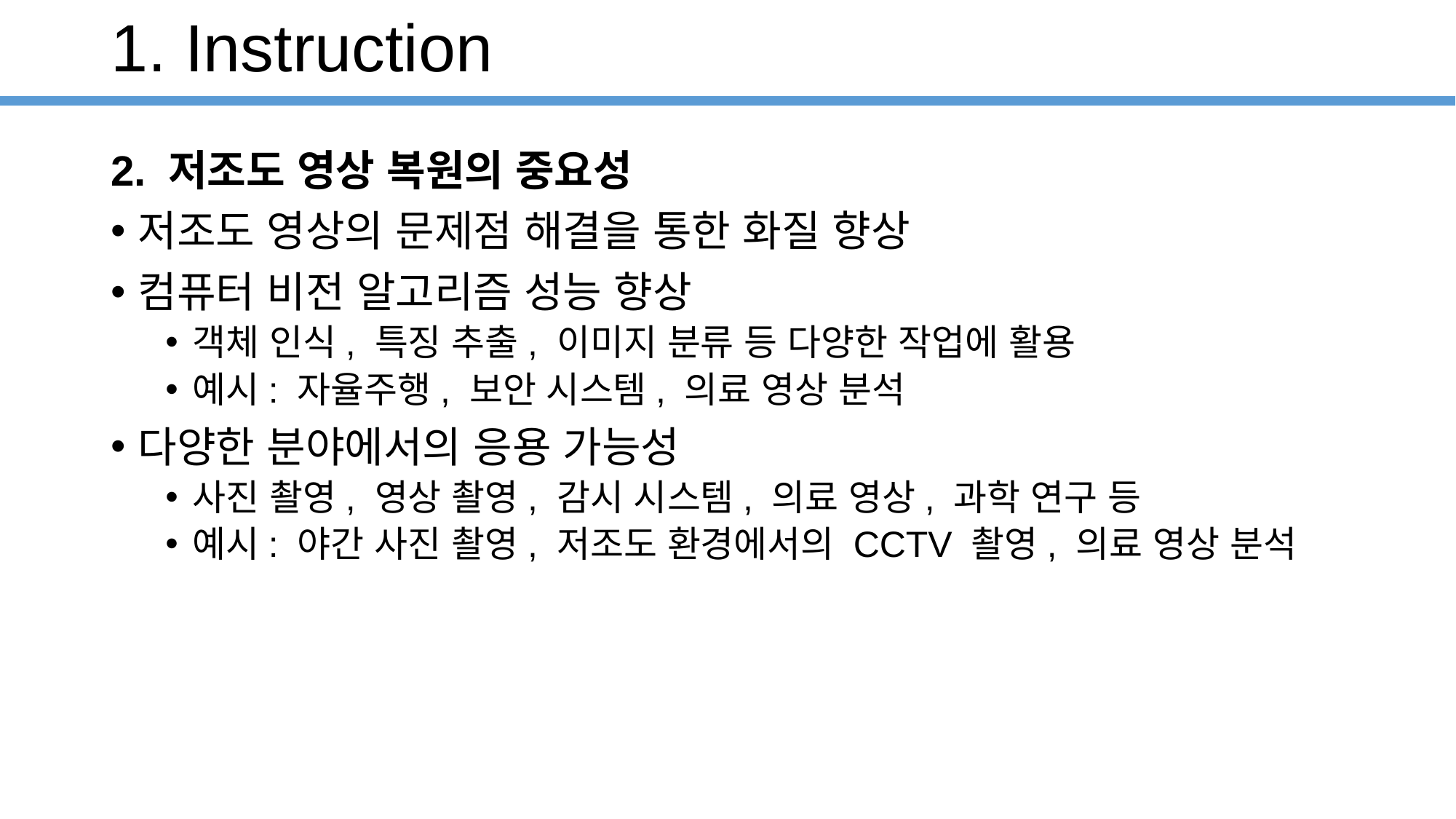

# 1. Instruction
2. 저조도 영상 복원의 중요성
저조도 영상의 문제점 해결을 통한 화질 향상
컴퓨터 비전 알고리즘 성능 향상
객체 인식, 특징 추출, 이미지 분류 등 다양한 작업에 활용
예시: 자율주행, 보안 시스템, 의료 영상 분석
다양한 분야에서의 응용 가능성
사진 촬영, 영상 촬영, 감시 시스템, 의료 영상, 과학 연구 등
예시: 야간 사진 촬영, 저조도 환경에서의 CCTV 촬영, 의료 영상 분석